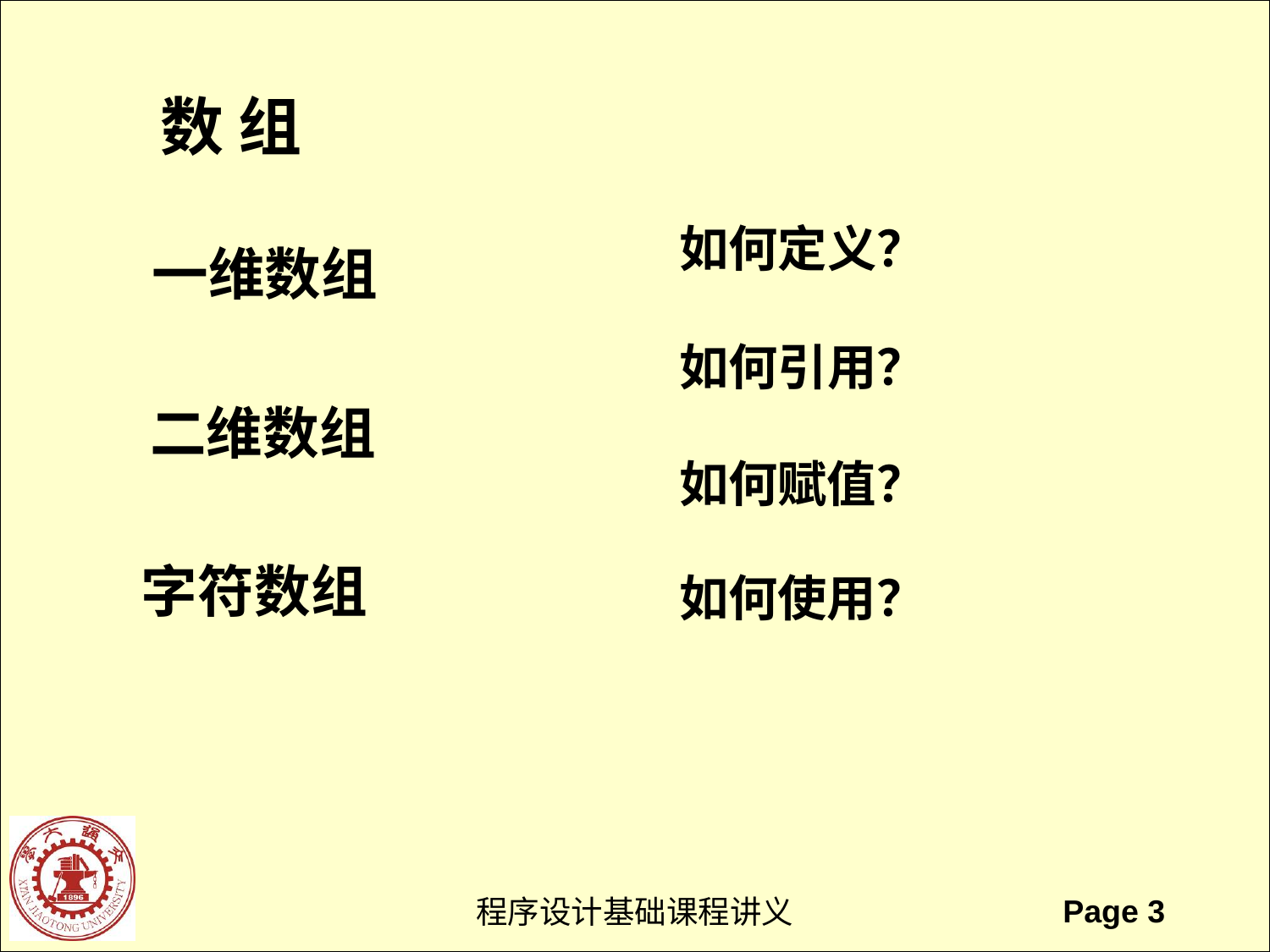

数 组
如何定义？
一维数组
如何引用？
二维数组
如何赋值？
字符数组
如何使用？